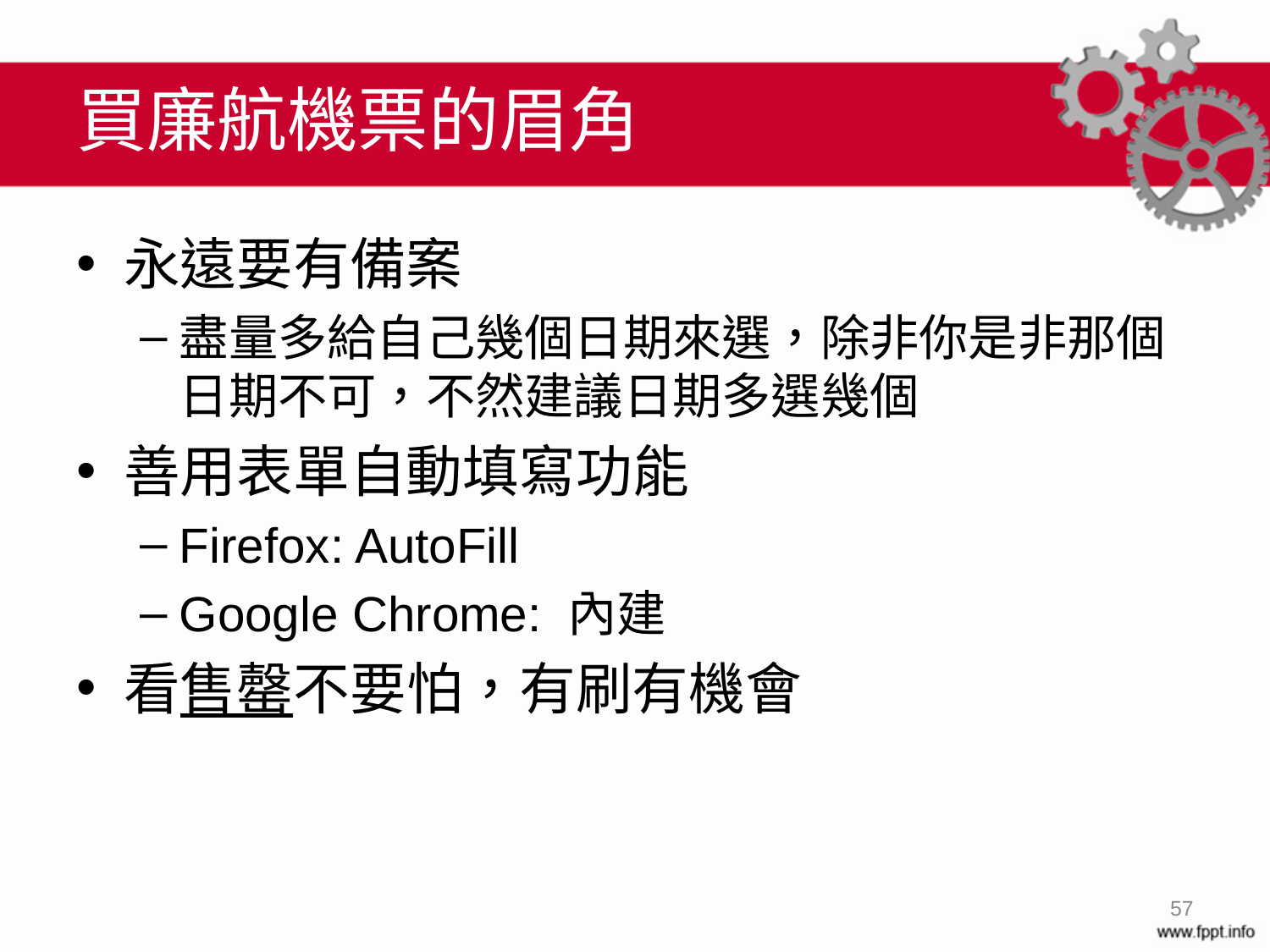

# 買廉航機票的眉角
永遠要有備案
盡量多給自己幾個日期來選，除非你是非那個日期不可，不然建議日期多選幾個
善用表單自動填寫功能
Firefox: AutoFill
Google Chrome: 內建
看售罄不要怕，有刷有機會
57